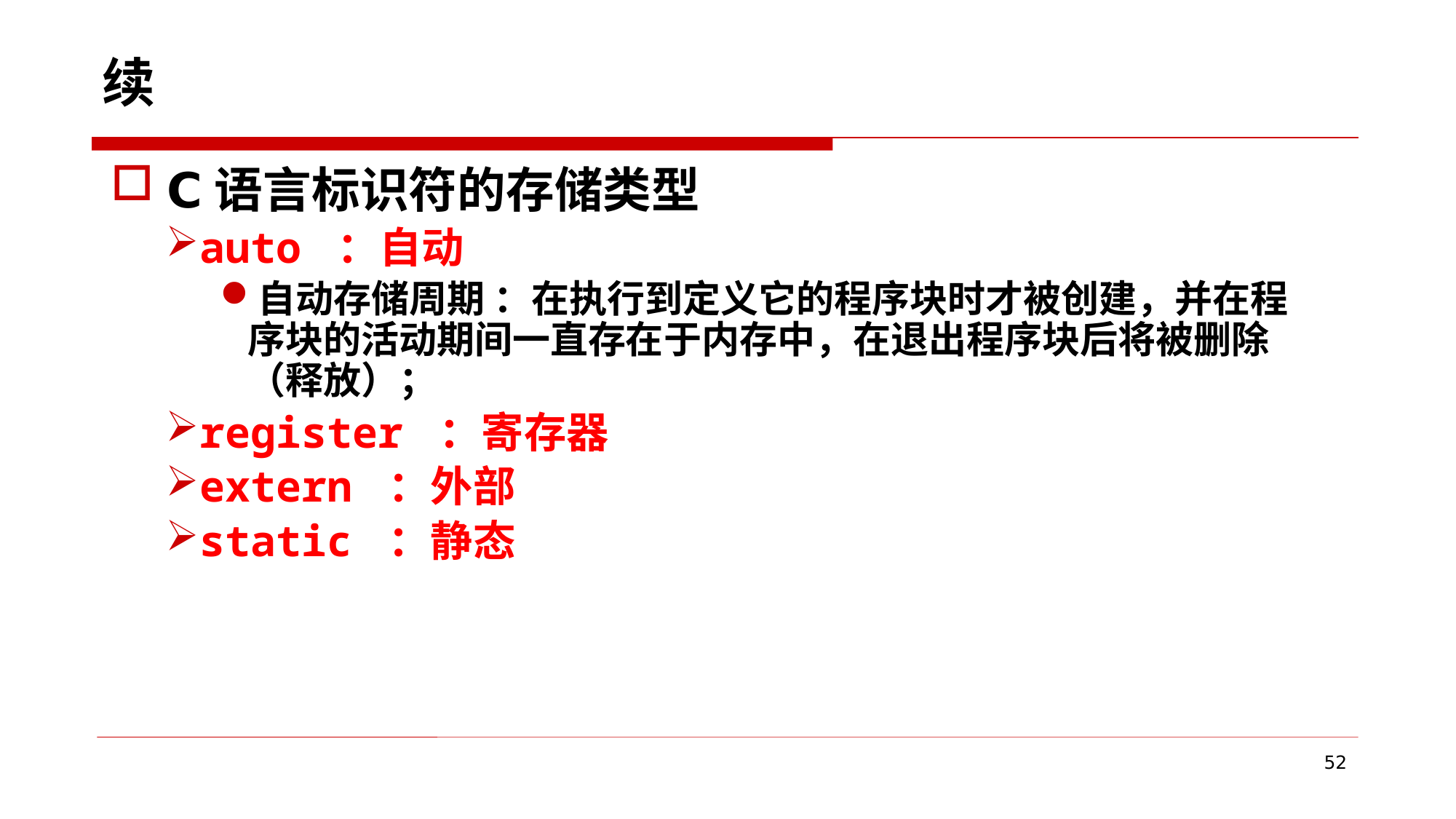

续
C语言标识符的存储类型
auto ：自动
自动存储周期 ：在执行到定义它的程序块时才被创建，并在程序块的活动期间一直存在于内存中，在退出程序块后将被删除（释放）；
register ：寄存器
extern ：外部
static ：静态
52